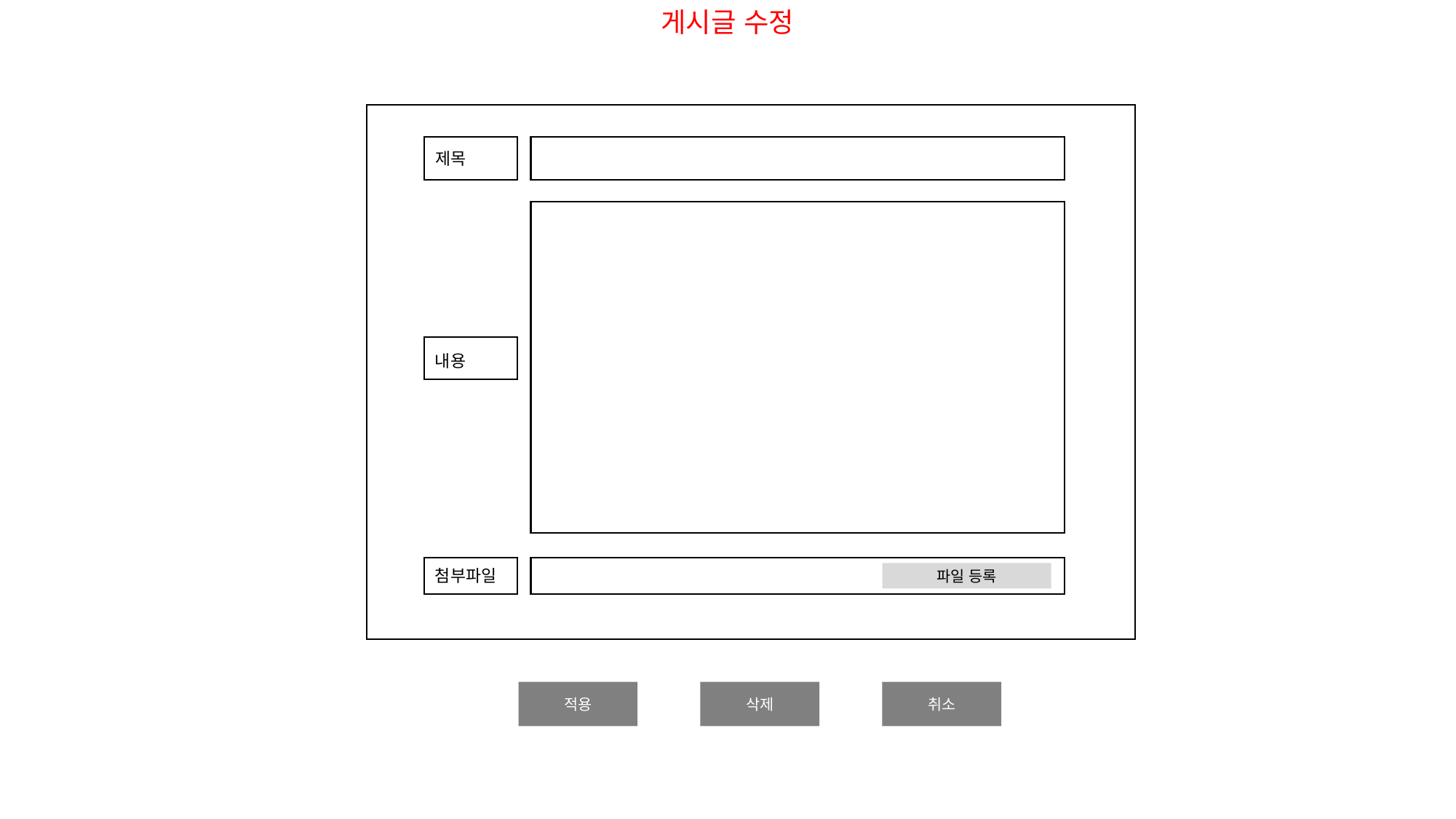

게시글 수정

제목

내용

첨부파일
파일 등록
적용
삭제
취소